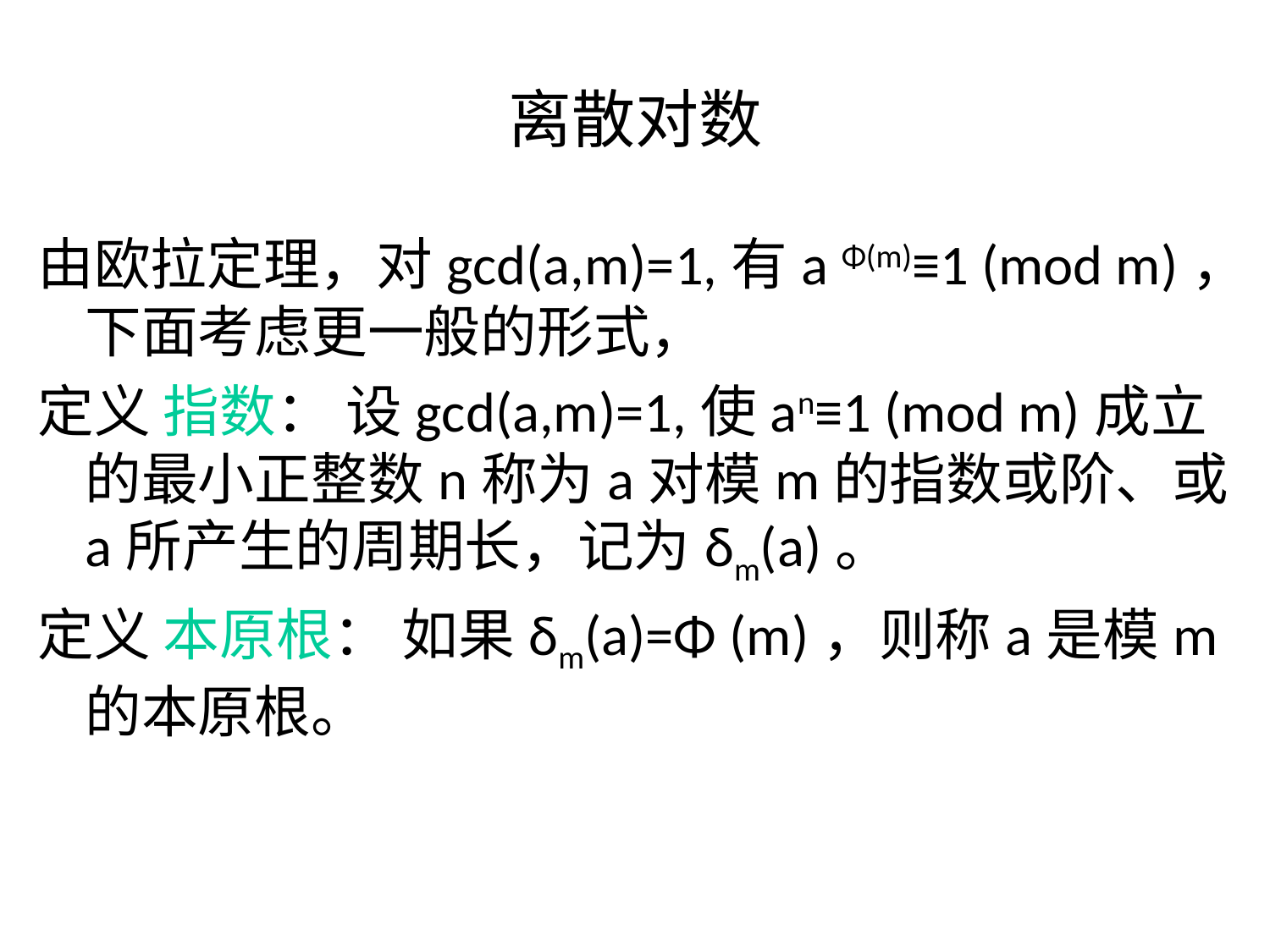

# 离散对数
由欧拉定理，对gcd(a,m)=1,有a Φ(m)≡1 (mod m)，下面考虑更一般的形式，
定义 指数： 设gcd(a,m)=1,使an≡1 (mod m)成立的最小正整数n称为a对模m的指数或阶、或a所产生的周期长，记为δm(a)。
定义 本原根： 如果δm(a)=Φ (m)，则称a是模m的本原根。